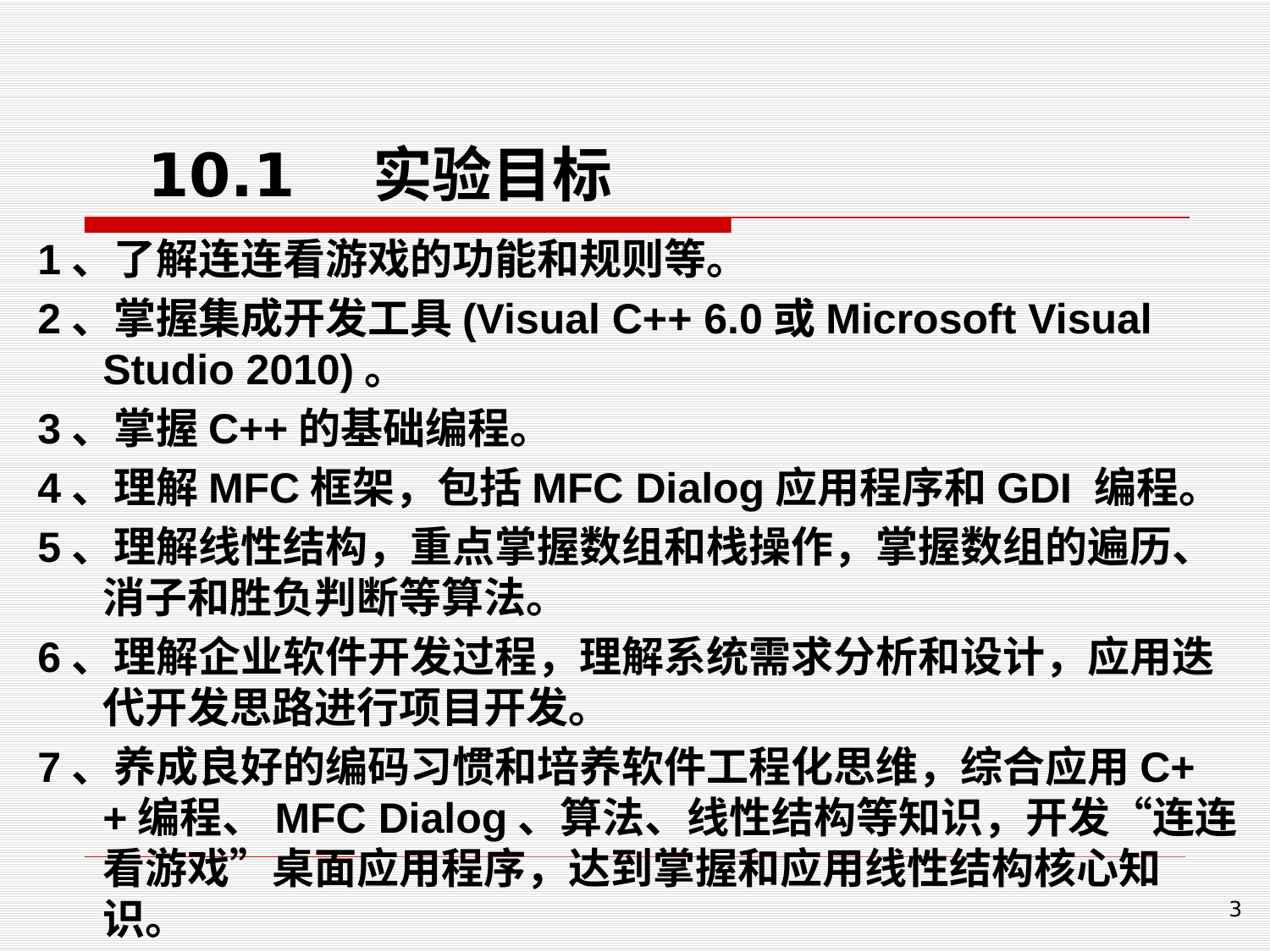

10.1   实验目标
# 1、了解连连看游戏的功能和规则等。
2、掌握集成开发工具(Visual C++ 6.0或Microsoft Visual Studio 2010)。
3、掌握C++的基础编程。
4、理解MFC框架，包括MFC Dialog应用程序和GDI 编程。
5、理解线性结构，重点掌握数组和栈操作，掌握数组的遍历、消子和胜负判断等算法。
6、理解企业软件开发过程，理解系统需求分析和设计，应用迭代开发思路进行项目开发。
7、养成良好的编码习惯和培养软件工程化思维，综合应用C++编程、MFC Dialog、算法、线性结构等知识，开发“连连看游戏”桌面应用程序，达到掌握和应用线性结构核心知识。

3